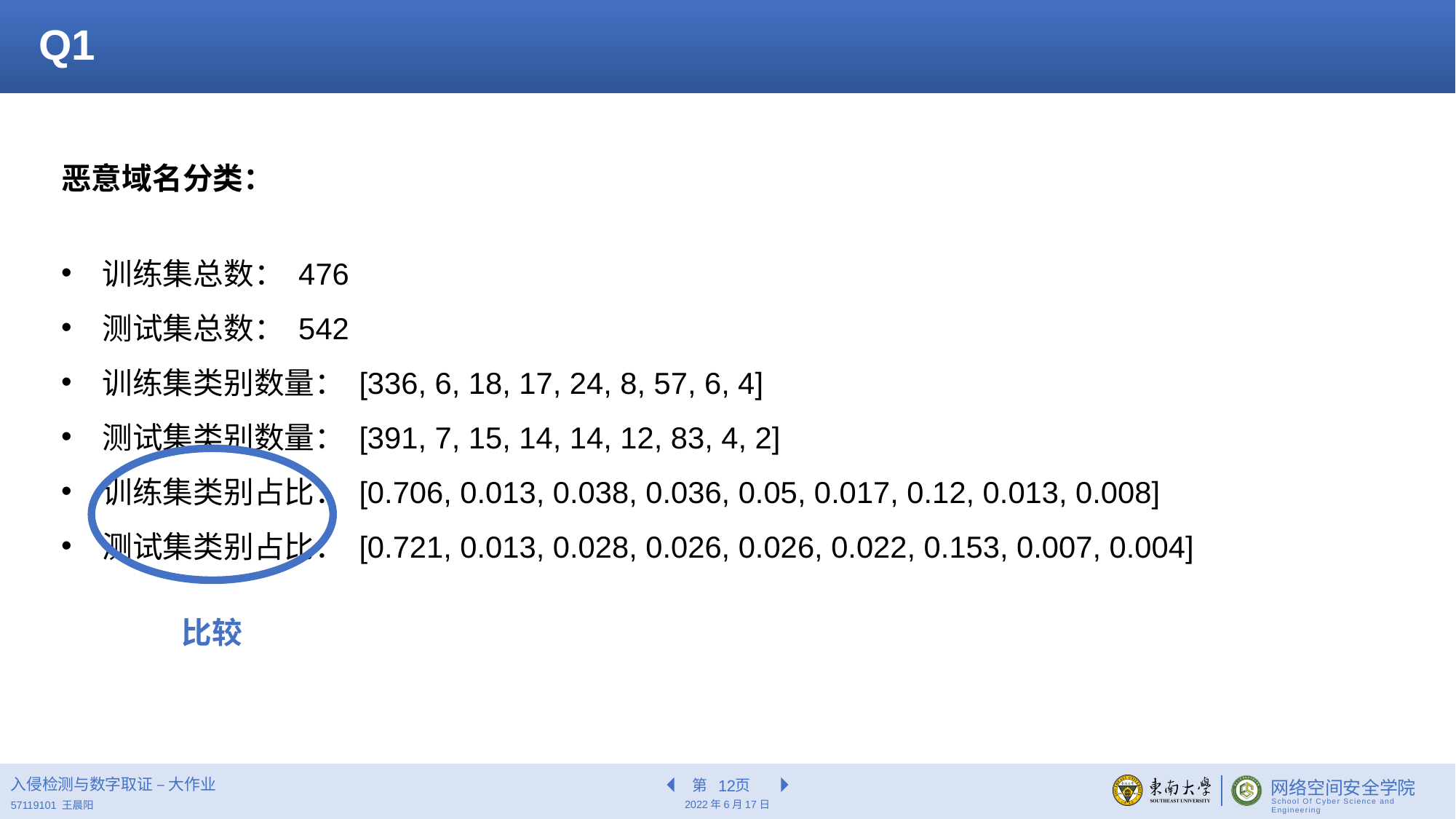

Q1
恶意域名分类：
训练集总数： 476
测试集总数： 542
训练集类别数量： [336, 6, 18, 17, 24, 8, 57, 6, 4]
测试集类别数量： [391, 7, 15, 14, 14, 12, 83, 4, 2]
训练集类别占比： [0.706, 0.013, 0.038, 0.036, 0.05, 0.017, 0.12, 0.013, 0.008]
测试集类别占比： [0.721, 0.013, 0.028, 0.026, 0.026, 0.022, 0.153, 0.007, 0.004]

比较
入侵检测与数字取证 – 大作业
12
2022年6月17日
57119101 王晨阳